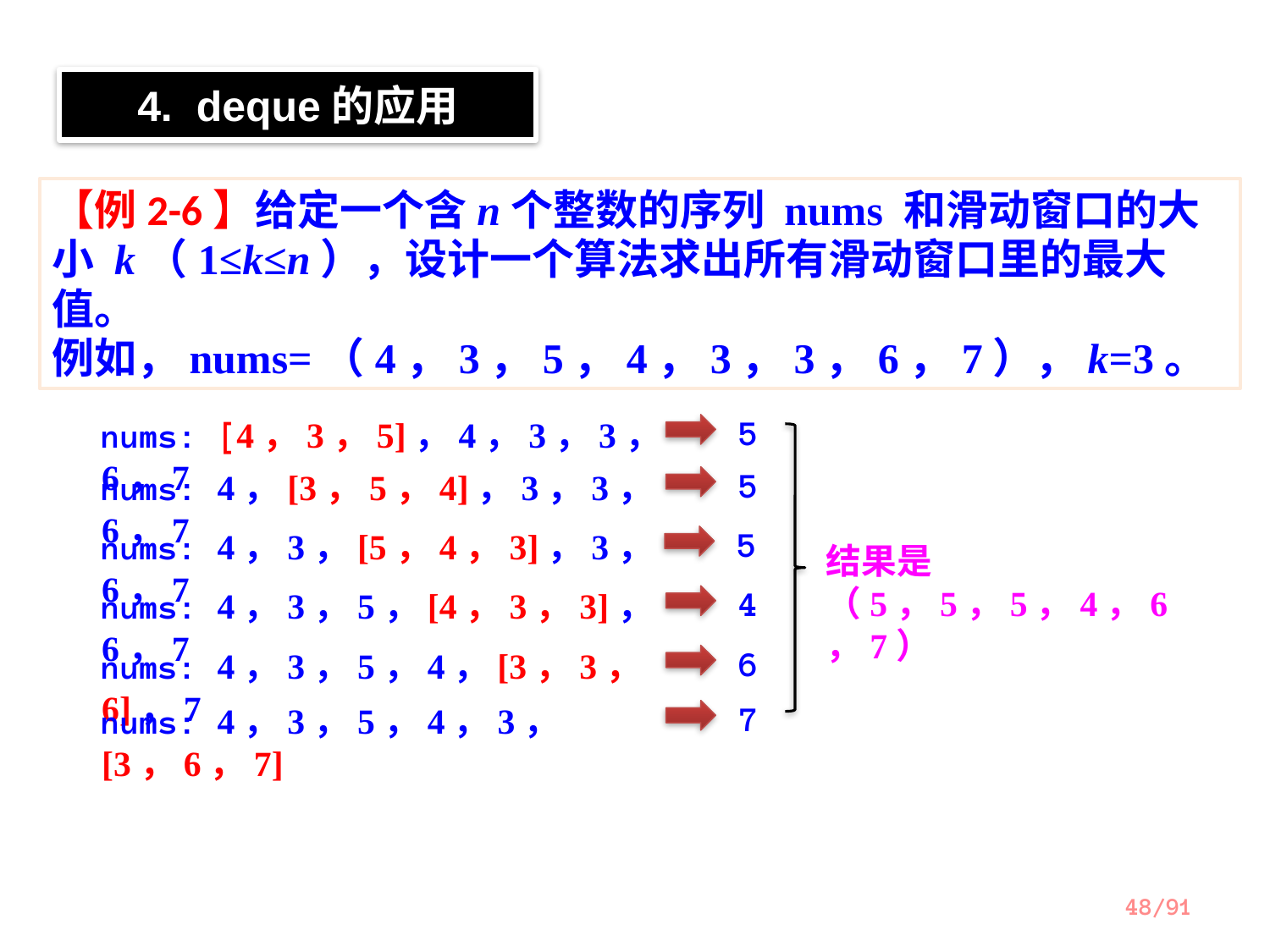

4.  deque的应用
【例2-6】给定一个含n个整数的序列 nums 和滑动窗口的大小 k（1≤k≤n），设计一个算法求出所有滑动窗口里的最大值。
例如，nums=（4，3，5，4，3，3，6，7），k=3。
5
nums: [4，3，5]，4，3，3，6，7

5
nums: 4，[3，5，4]，3，3，6，7

5
nums: 4，3，[5，4，3]，3，6，7

结果是
（5，5，5，4，6，7）
4
nums: 4，3，5，[4，3，3]，6，7

6
nums: 4，3，5，4，[3，3，6]，7

7
nums: 4，3，5，4，3，[3，6，7]

48/91